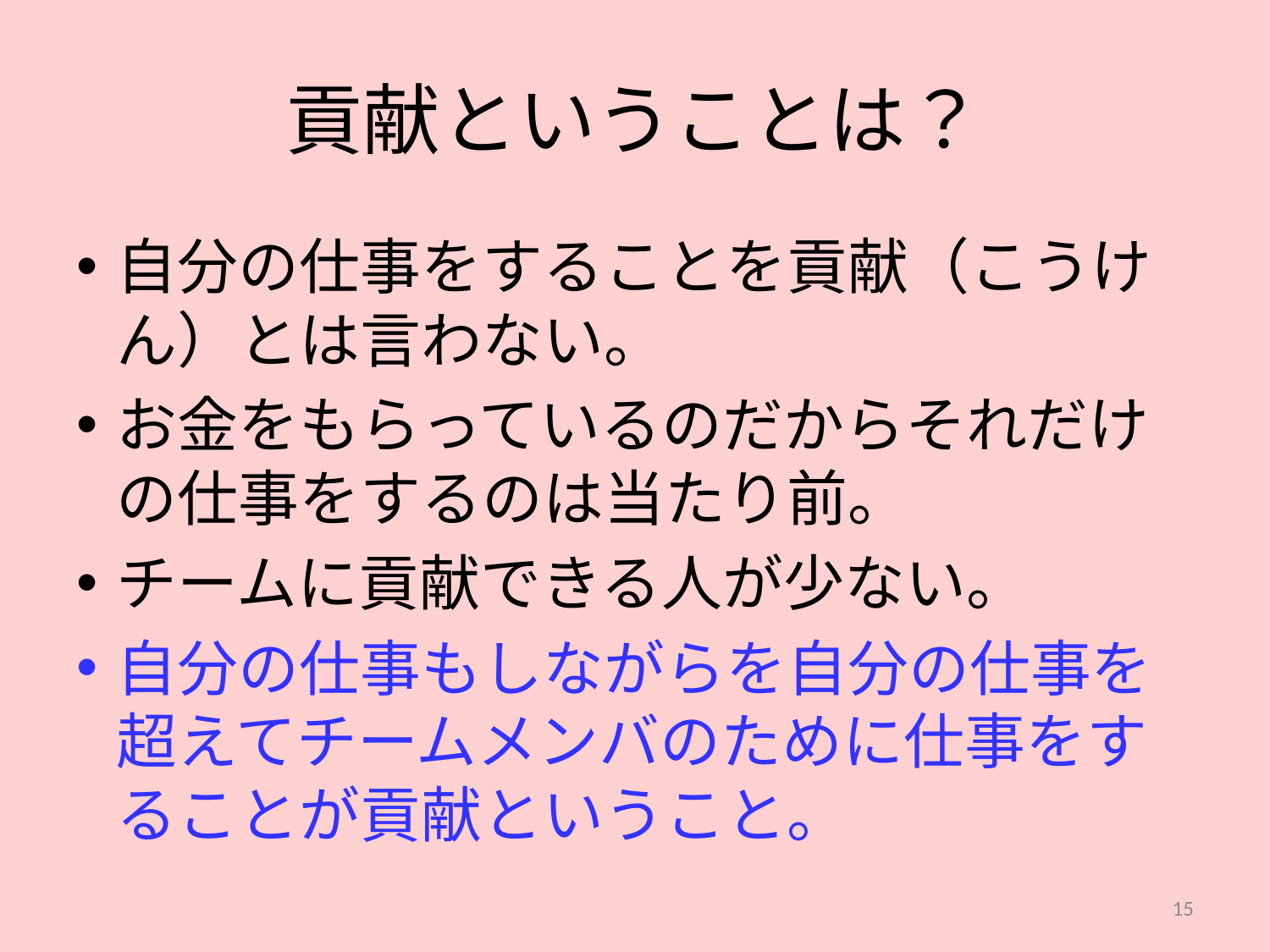

# 貢献ということは？
自分の仕事をすることを貢献（こうけん）とは言わない。
お金をもらっているのだからそれだけの仕事をするのは当たり前。
チームに貢献できる人が少ない。
自分の仕事もしながらを自分の仕事を超えてチームメンバのために仕事をすることが貢献ということ。
15